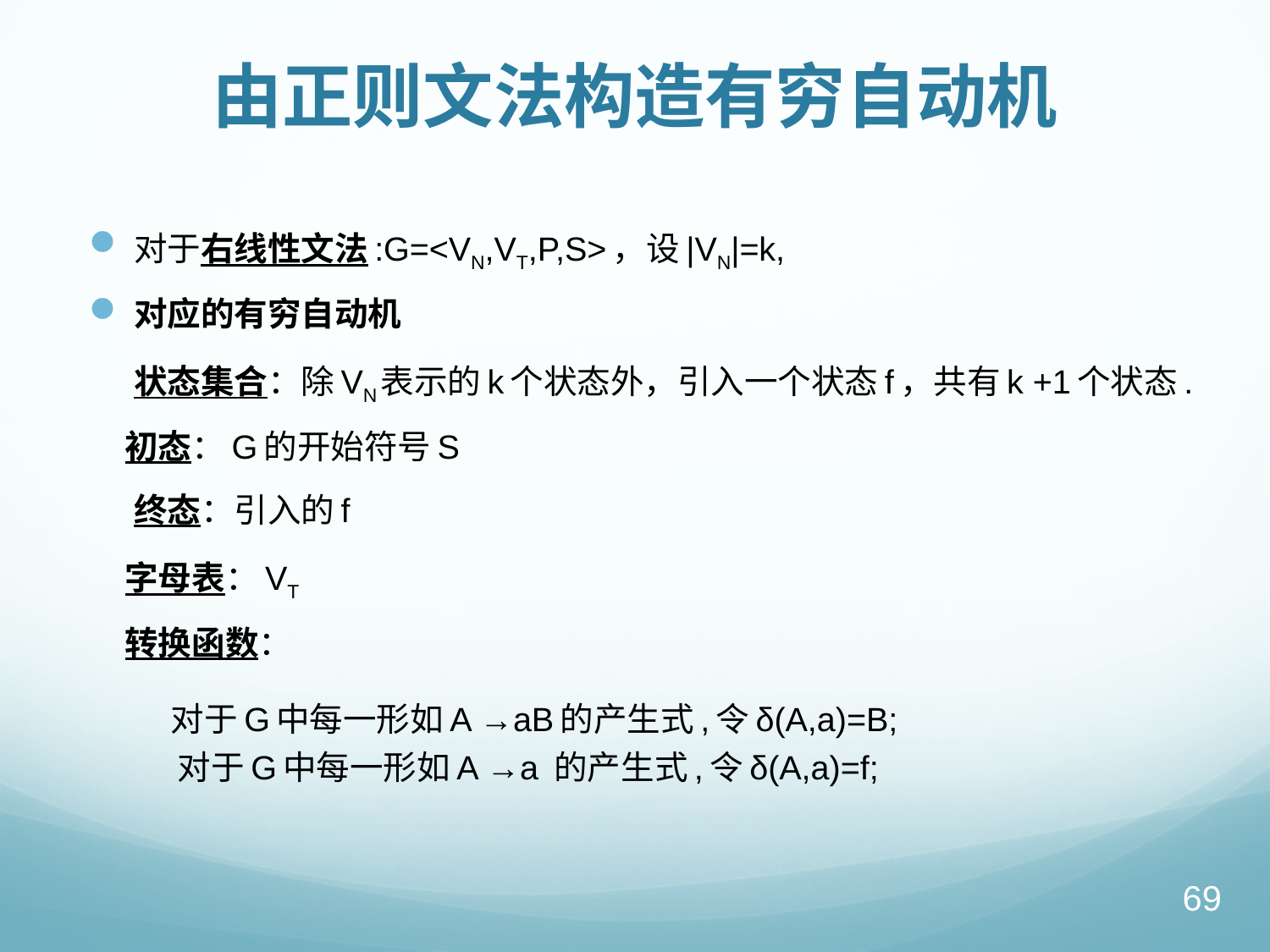

# 由正则文法构造有穷自动机
对于右线性文法:G=<VN,VT,P,S>，设|VN|=k,
对应的有穷自动机
	状态集合：除VN表示的k个状态外，引入一个状态f，共有k +1个状态.
    初态：G的开始符号S
	终态：引入的f
    字母表：VT
    转换函数：
	    对于G中每一形如A →aB的产生式,令δ(A,a)=B;
    对于G中每一形如A →a 的产生式,令δ(A,a)=f;
69